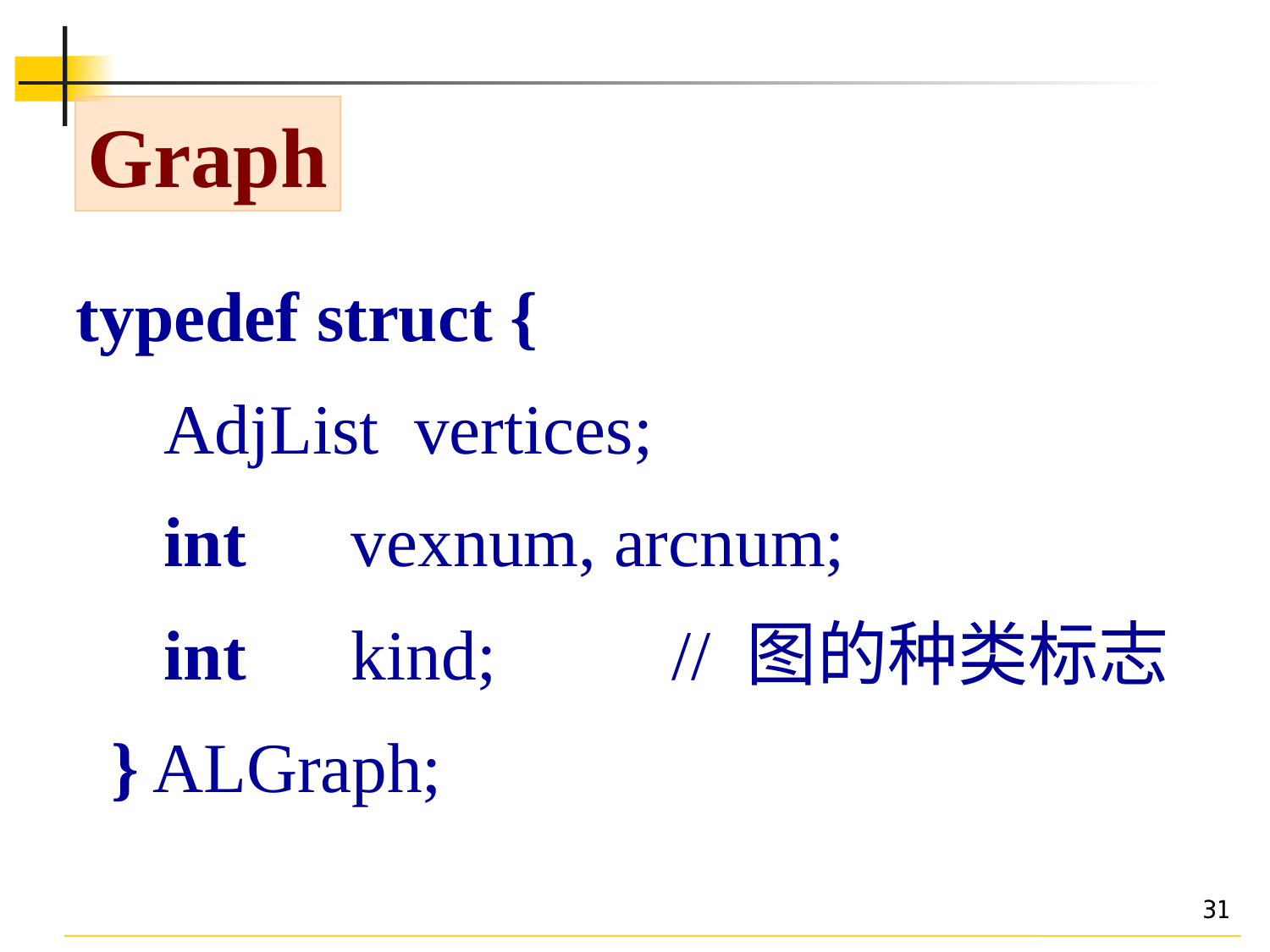

Graph
typedef struct {
     AdjList  vertices;
     int      vexnum, arcnum;
     int      kind;          // 图的种类标志
  } ALGraph;
31